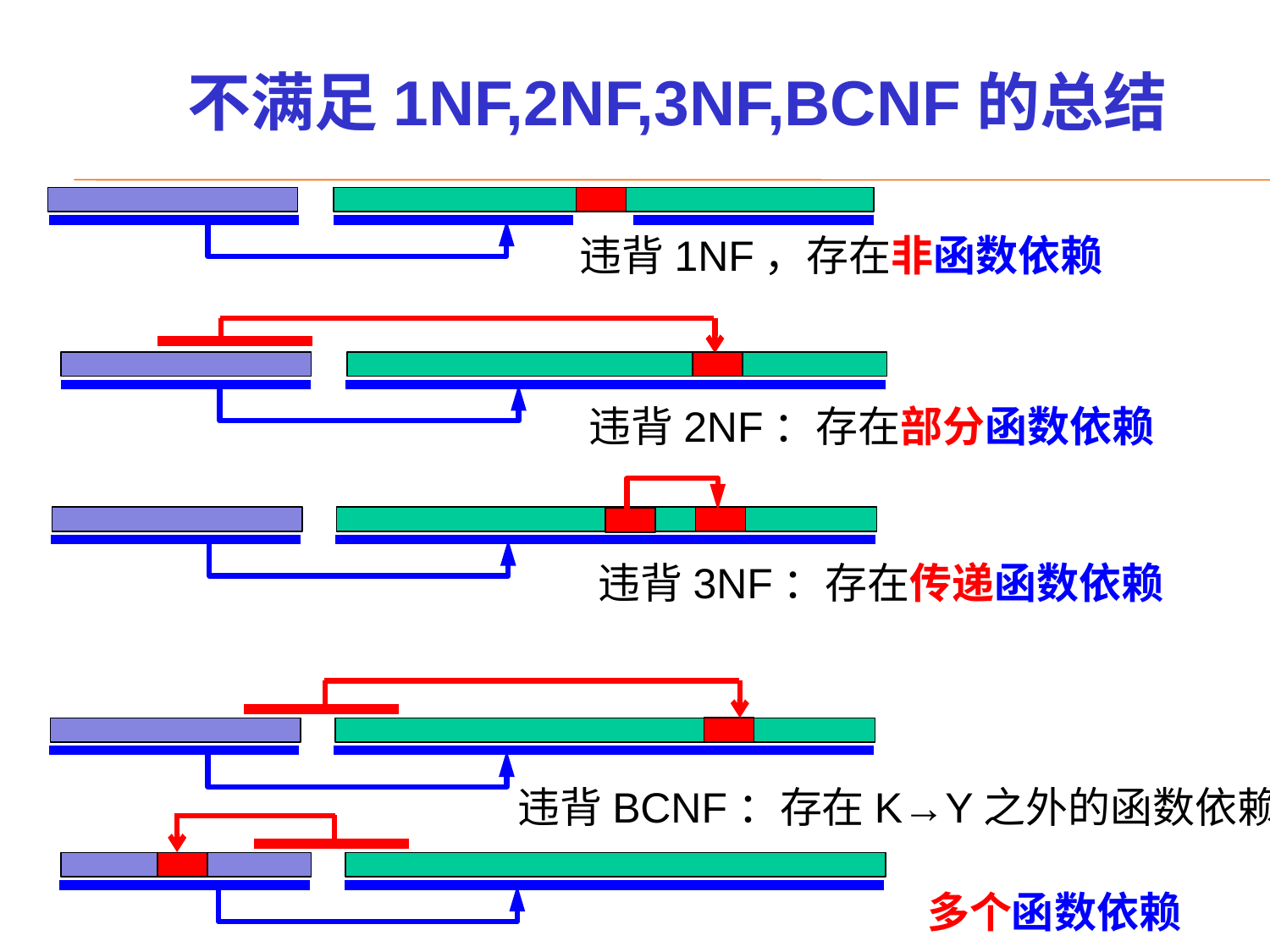

# 不满足1NF,2NF,3NF,BCNF的总结

违背1NF，存在非函数依赖

违背2NF：存在部分函数依赖

违背3NF：存在传递函数依赖

违背BCNF：存在K→Y之外的函数依赖

多个函数依赖